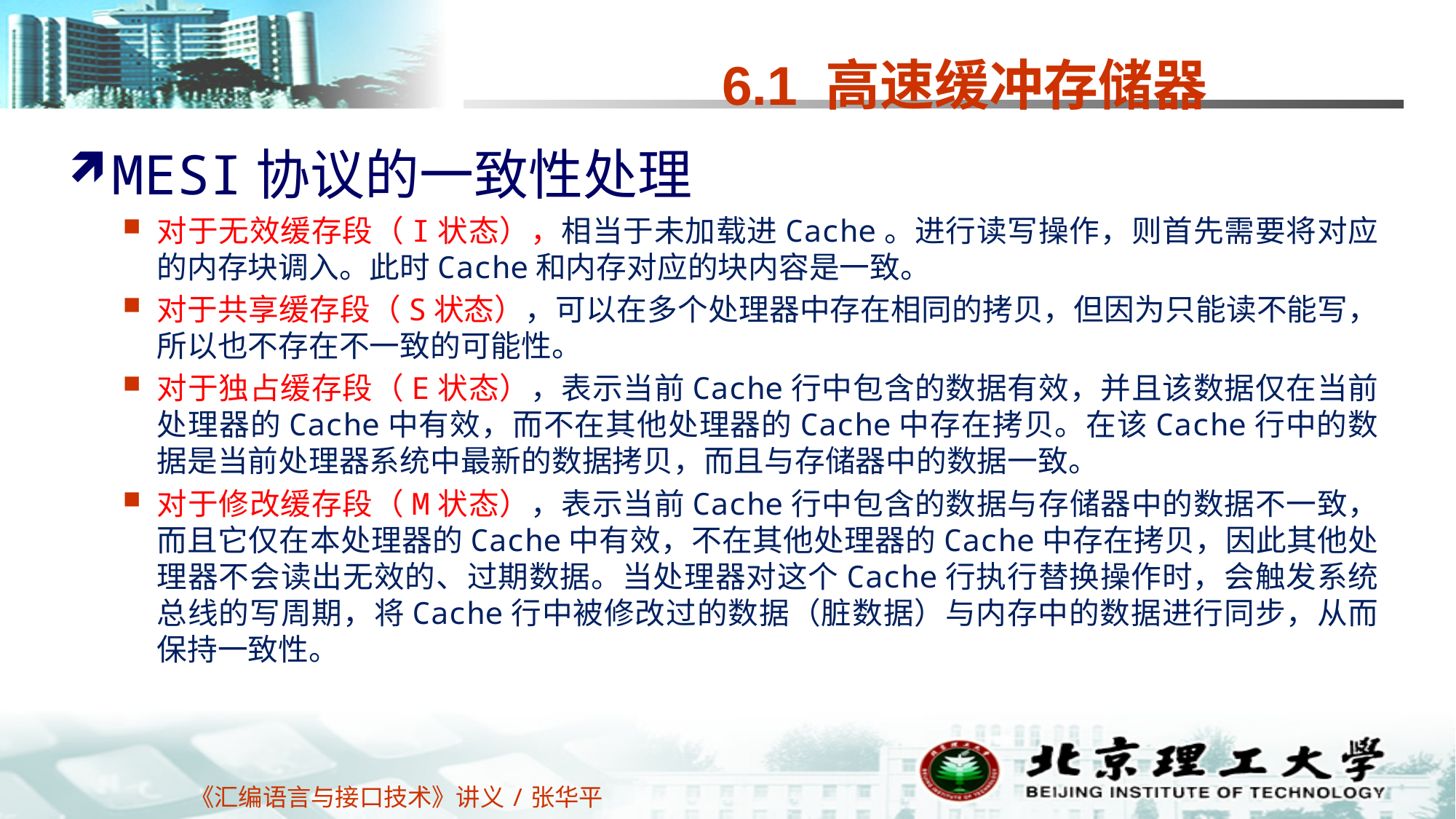

# 6.1 高速缓冲存储器
MESI协议的一致性处理
对于无效缓存段（I状态），相当于未加载进Cache。进行读写操作，则首先需要将对应的内存块调入。此时Cache和内存对应的块内容是一致。
对于共享缓存段（S状态），可以在多个处理器中存在相同的拷贝，但因为只能读不能写，所以也不存在不一致的可能性。
对于独占缓存段（E状态），表示当前Cache行中包含的数据有效，并且该数据仅在当前处理器的Cache中有效，而不在其他处理器的Cache中存在拷贝。在该Cache行中的数据是当前处理器系统中最新的数据拷贝，而且与存储器中的数据一致。
对于修改缓存段（M状态），表示当前Cache行中包含的数据与存储器中的数据不一致，而且它仅在本处理器的Cache中有效，不在其他处理器的Cache中存在拷贝，因此其他处理器不会读出无效的、过期数据。当处理器对这个Cache行执行替换操作时，会触发系统总线的写周期，将Cache行中被修改过的数据（脏数据）与内存中的数据进行同步，从而保持一致性。